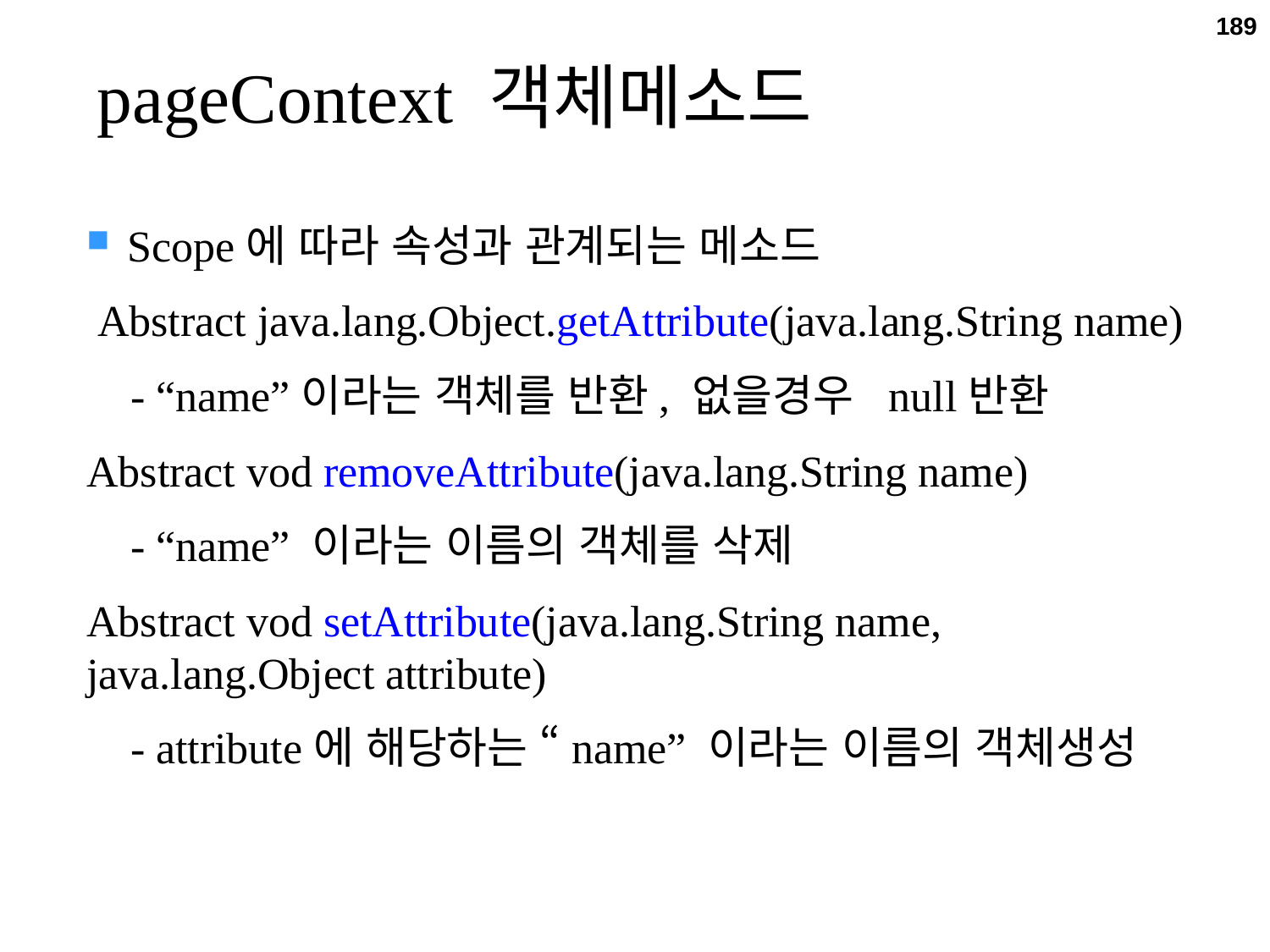

189
pageContext 객체메소드
 Scope에 따라 속성과 관계되는 메소드
 Abstract java.lang.Object.getAttribute(java.lang.String name)
    - “name”이라는 객체를 반환, 없을경우  null반환
Abstract vod removeAttribute(java.lang.String name)
    - “name” 이라는 이름의 객체를 삭제
Abstract vod setAttribute(java.lang.String name, java.lang.Object attribute)
    - attribute에 해당하는 “name” 이라는 이름의 객체생성